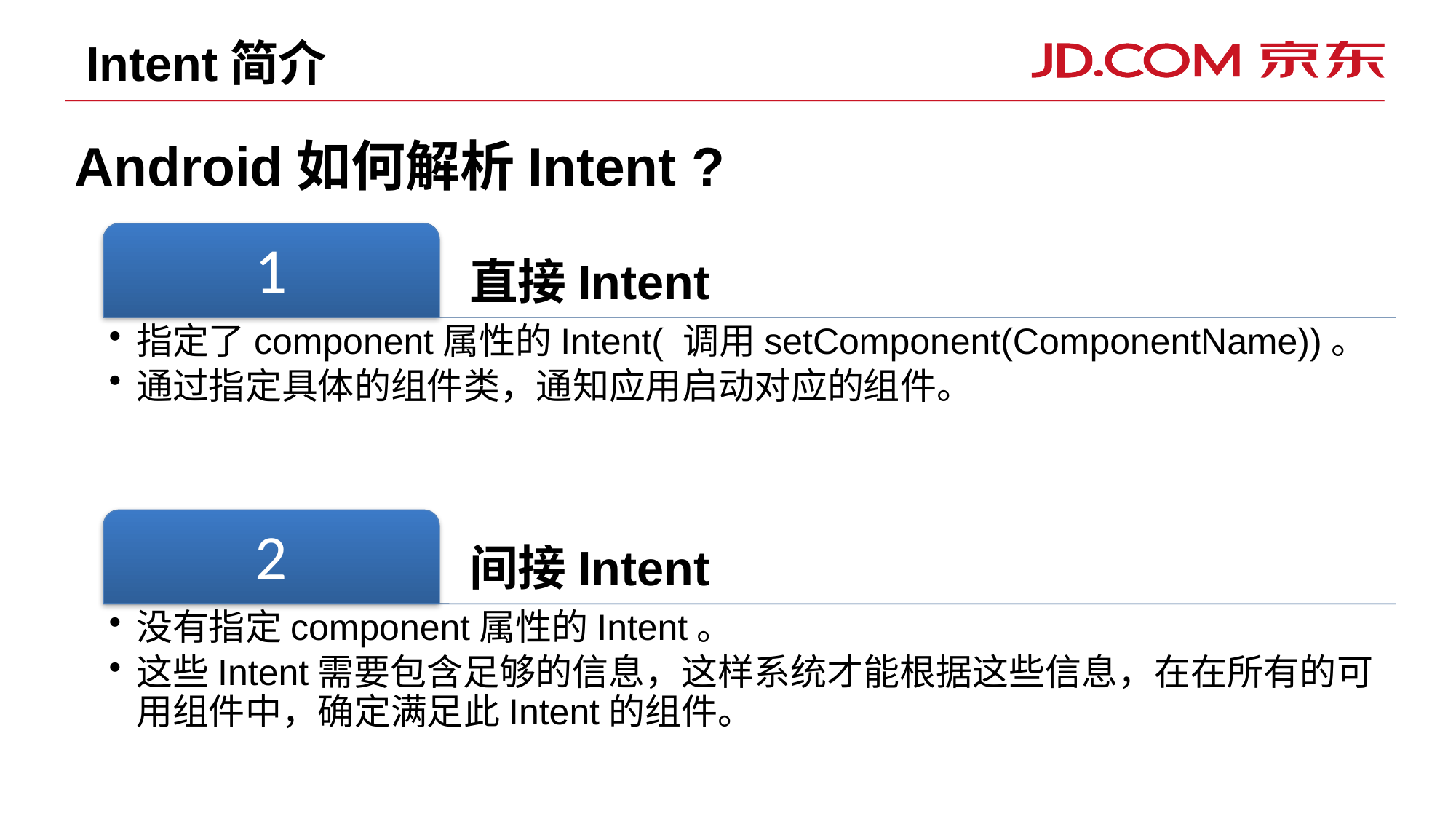

Intent简介
Android如何解析Intent ?
 直接Intent
1
指定了component属性的Intent( 调用setComponent(ComponentName))。
通过指定具体的组件类，通知应用启动对应的组件。
 间接Intent
2
没有指定component属性的Intent。
这些Intent需要包含足够的信息，这样系统才能根据这些信息，在在所有的可用组件中，确定满足此Intent的组件。